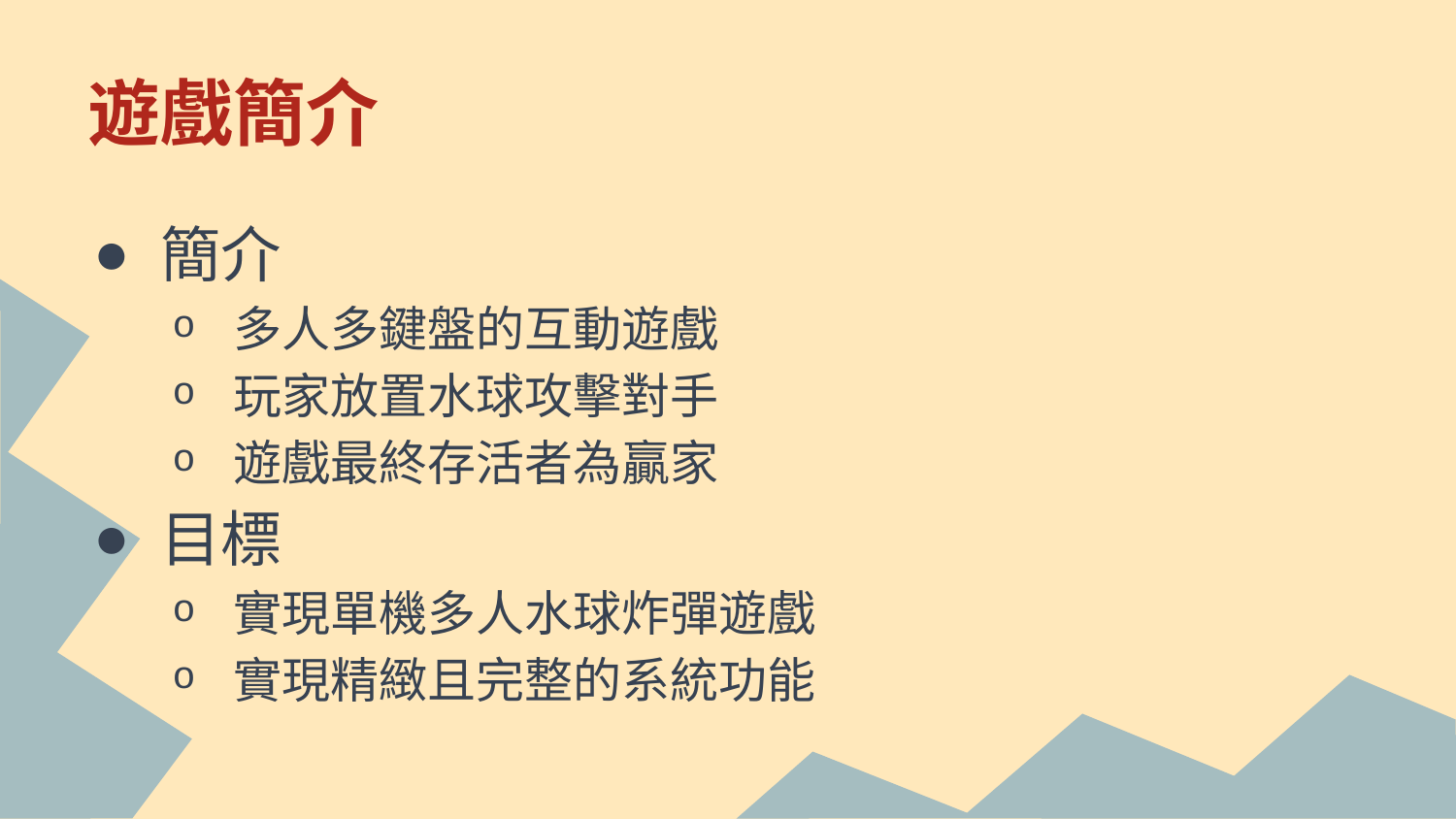

# 遊戲簡介
簡介
多人多鍵盤的互動遊戲
玩家放置水球攻擊對手
遊戲最終存活者為贏家
目標
實現單機多人水球炸彈遊戲
實現精緻且完整的系統功能